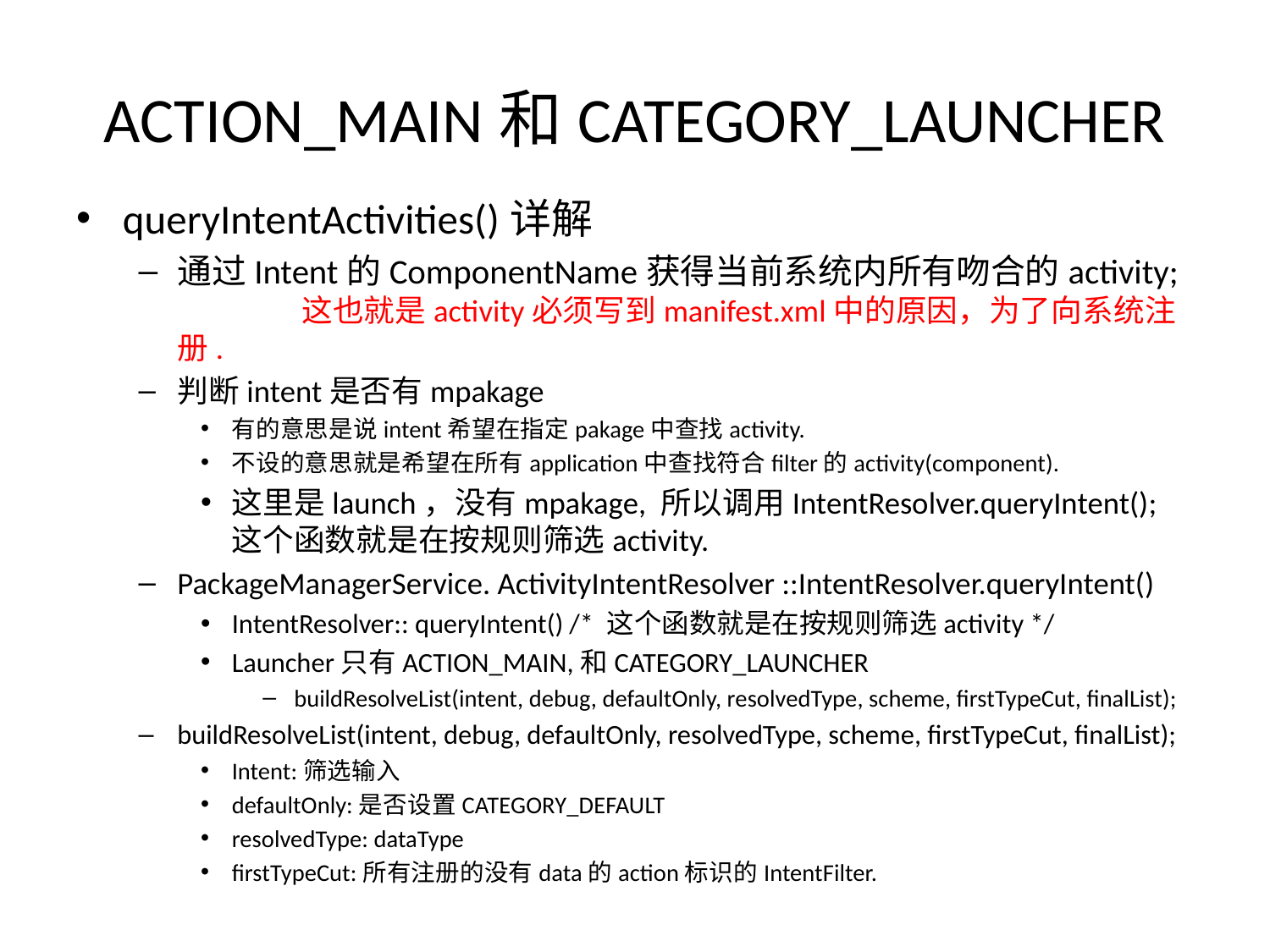

# ACTION_MAIN和CATEGORY_LAUNCHER
queryIntentActivities()详解
通过Intent的ComponentName获得当前系统内所有吻合的activity;	这也就是activity必须写到manifest.xml中的原因，为了向系统注册.
判断intent是否有mpakage
有的意思是说intent希望在指定pakage中查找activity.
不设的意思就是希望在所有application中查找符合filter的activity(component).
这里是launch，没有mpakage, 所以调用IntentResolver.queryIntent();这个函数就是在按规则筛选activity.
PackageManagerService. ActivityIntentResolver ::IntentResolver.queryIntent()
IntentResolver:: queryIntent() /* 这个函数就是在按规则筛选activity */
Launcher只有ACTION_MAIN,和CATEGORY_LAUNCHER
buildResolveList(intent, debug, defaultOnly, resolvedType, scheme, firstTypeCut, finalList);
buildResolveList(intent, debug, defaultOnly, resolvedType, scheme, firstTypeCut, finalList);
Intent:筛选输入
defaultOnly:是否设置CATEGORY_DEFAULT
resolvedType: dataType
firstTypeCut:所有注册的没有data的action标识的IntentFilter.